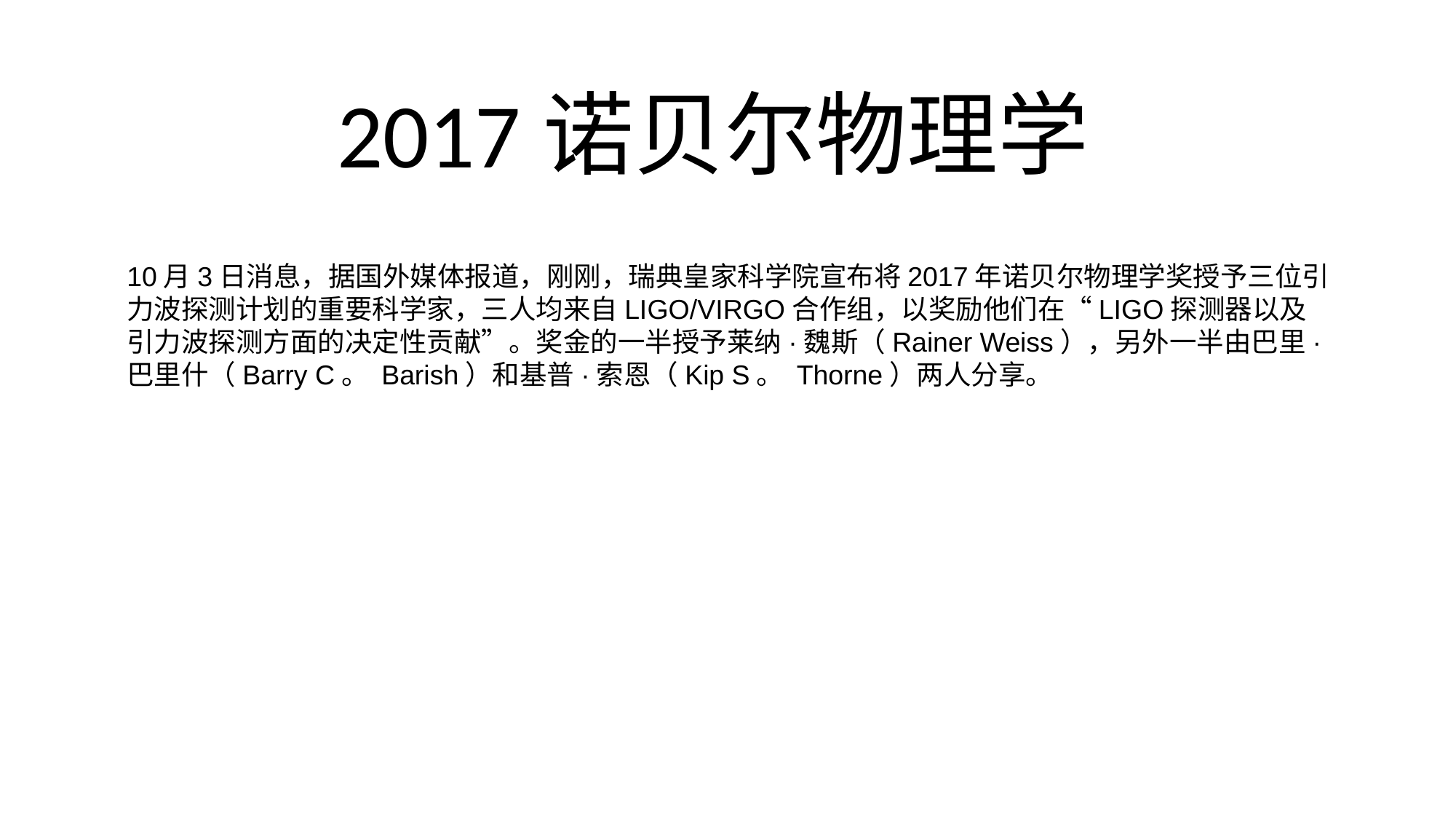

# 2017诺贝尔物理学
10月3日消息，据国外媒体报道，刚刚，瑞典皇家科学院宣布将2017年诺贝尔物理学奖授予三位引力波探测计划的重要科学家，三人均来自LIGO/VIRGO合作组，以奖励他们在“LIGO探测器以及引力波探测方面的决定性贡献”。奖金的一半授予莱纳·魏斯（Rainer Weiss），另外一半由巴里·巴里什（Barry C。 Barish）和基普·索恩（Kip S。 Thorne）两人分享。